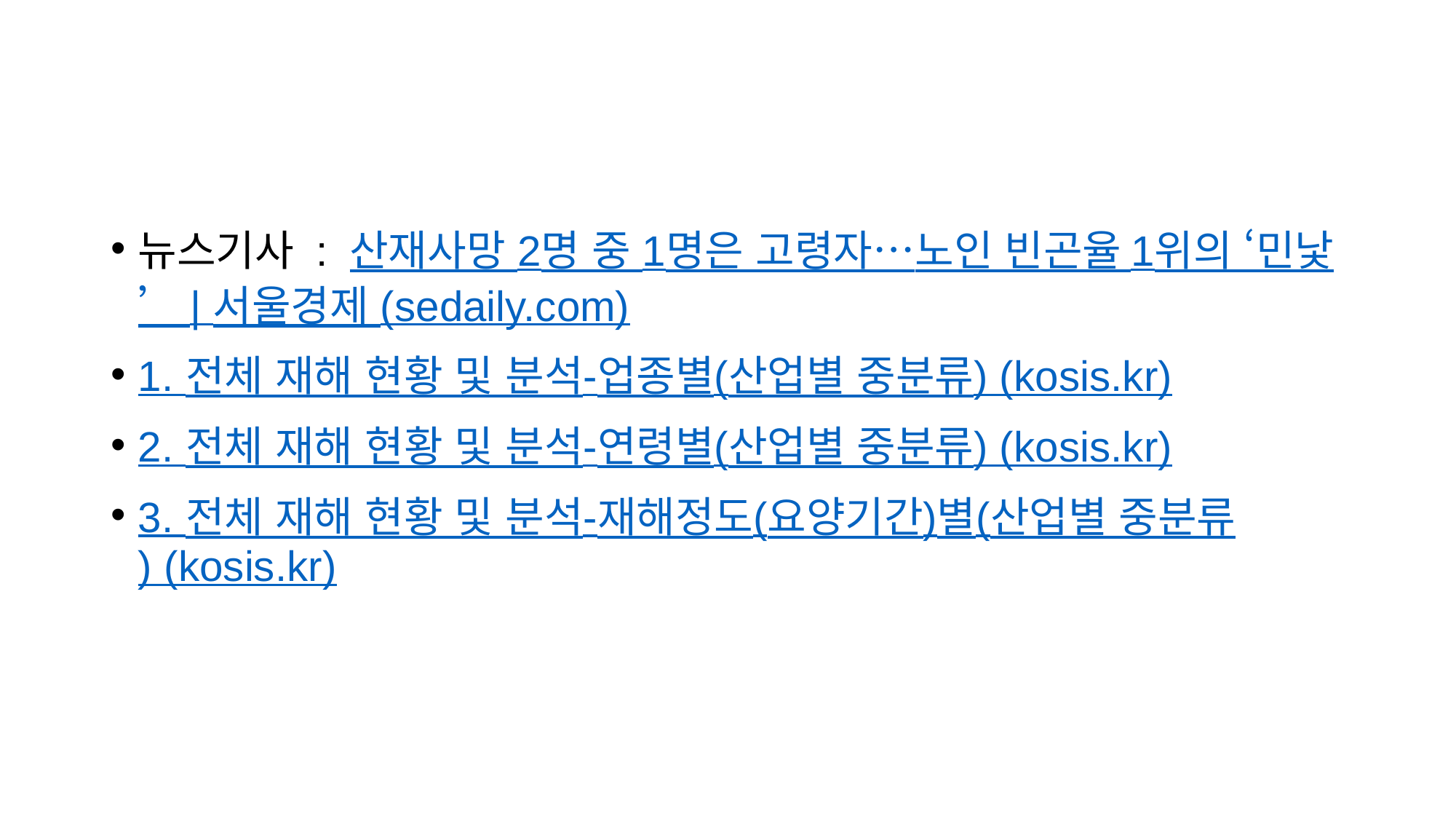

#
뉴스기사 : 산재사망 2명 중 1명은 고령자…노인 빈곤율 1위의 ‘민낯’ | 서울경제 (sedaily.com)
1. 전체 재해 현황 및 분석-업종별(산업별 중분류) (kosis.kr)
2. 전체 재해 현황 및 분석-연령별(산업별 중분류) (kosis.kr)
3. 전체 재해 현황 및 분석-재해정도(요양기간)별(산업별 중분류) (kosis.kr)